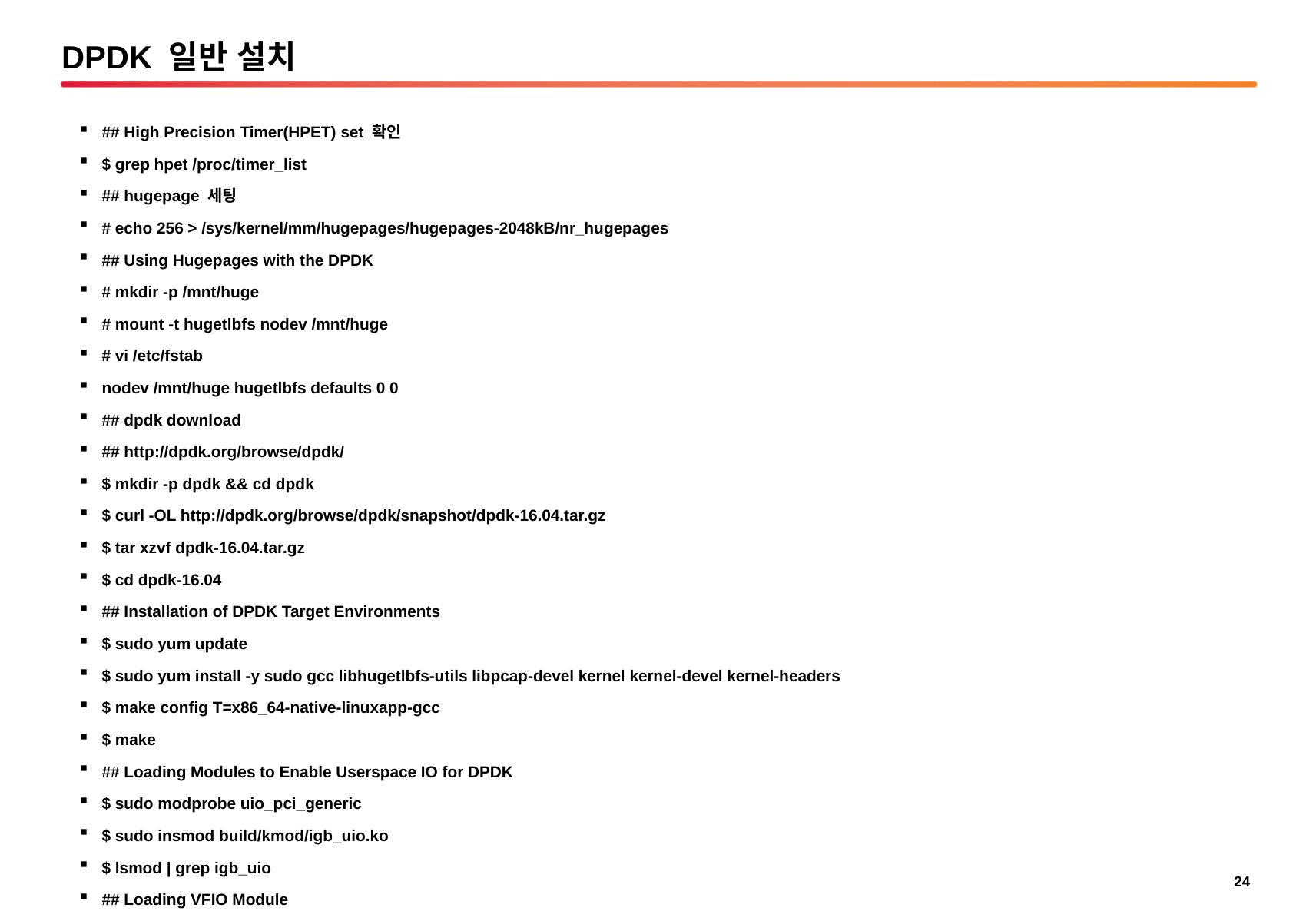

# DPDK 일반 설치
## High Precision Timer(HPET) set 확인
$ grep hpet /proc/timer_list
## hugepage 세팅
# echo 256 > /sys/kernel/mm/hugepages/hugepages-2048kB/nr_hugepages
## Using Hugepages with the DPDK
# mkdir -p /mnt/huge
# mount -t hugetlbfs nodev /mnt/huge
# vi /etc/fstab
nodev /mnt/huge hugetlbfs defaults 0 0
## dpdk download
## http://dpdk.org/browse/dpdk/
$ mkdir -p dpdk && cd dpdk
$ curl -OL http://dpdk.org/browse/dpdk/snapshot/dpdk-16.04.tar.gz
$ tar xzvf dpdk-16.04.tar.gz
$ cd dpdk-16.04
## Installation of DPDK Target Environments
$ sudo yum update
$ sudo yum install -y sudo gcc libhugetlbfs-utils libpcap-devel kernel kernel-devel kernel-headers
$ make config T=x86_64-native-linuxapp-gcc
$ make
## Loading Modules to Enable Userspace IO for DPDK
$ sudo modprobe uio_pci_generic
$ sudo insmod build/kmod/igb_uio.ko
$ lsmod | grep igb_uio
## Loading VFIO Module
$ sudo modprobe vfio-pci
$ vi ~/.bashrc
export RTE_SDK=$HOME/dpdk/dpdk-16.04
export RTE_TARGET=build
$ source ~/.bashrc
$ env | grep RTE
$ cd examples/helloworld
$ make
$ cd build/app
$ sudo ./helloworld -c 3 -n 3